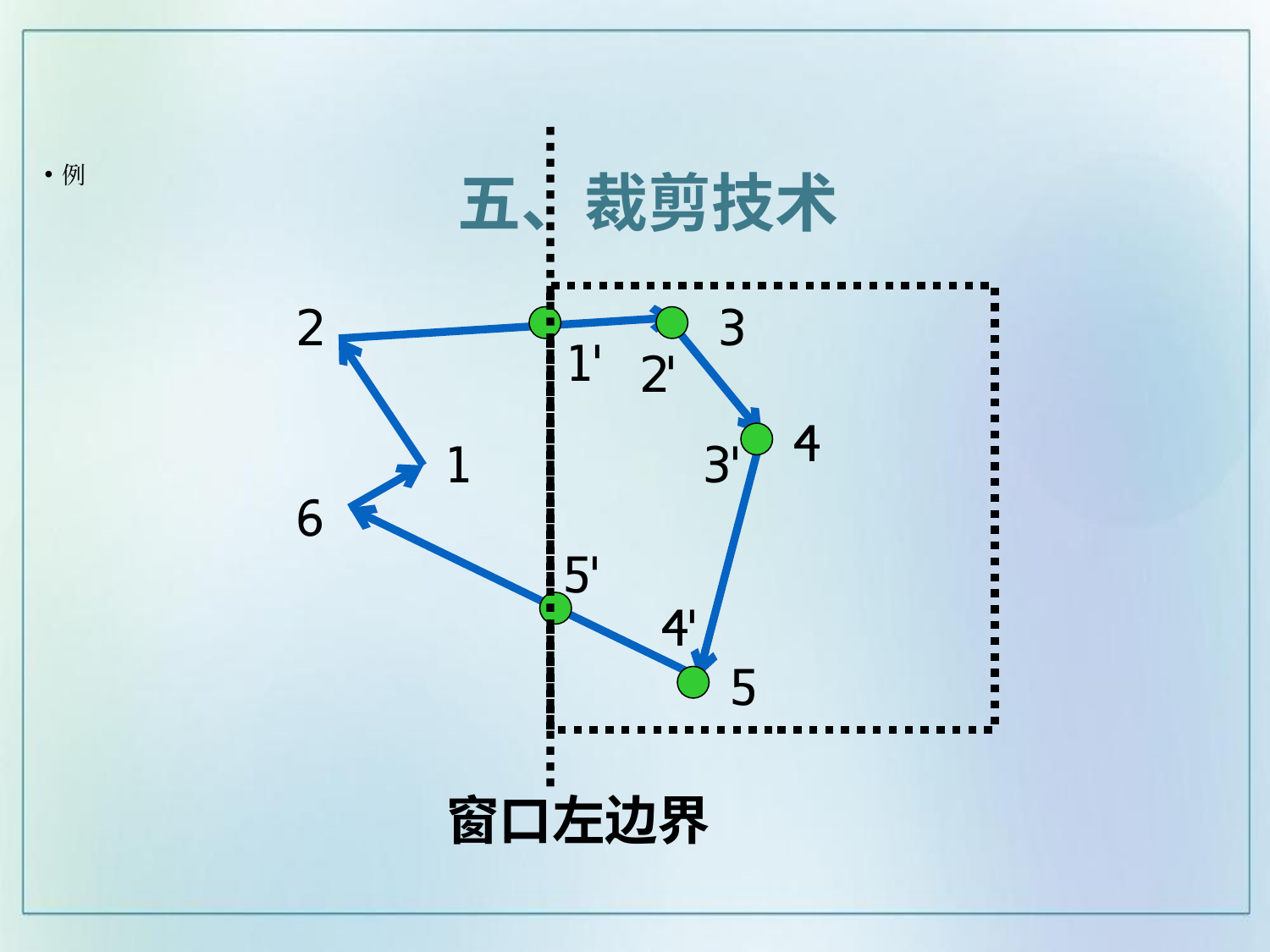

2
3

1'

2'
4

1

3'

6

5'

4'
5

窗口左边界
例
五、裁剪技术